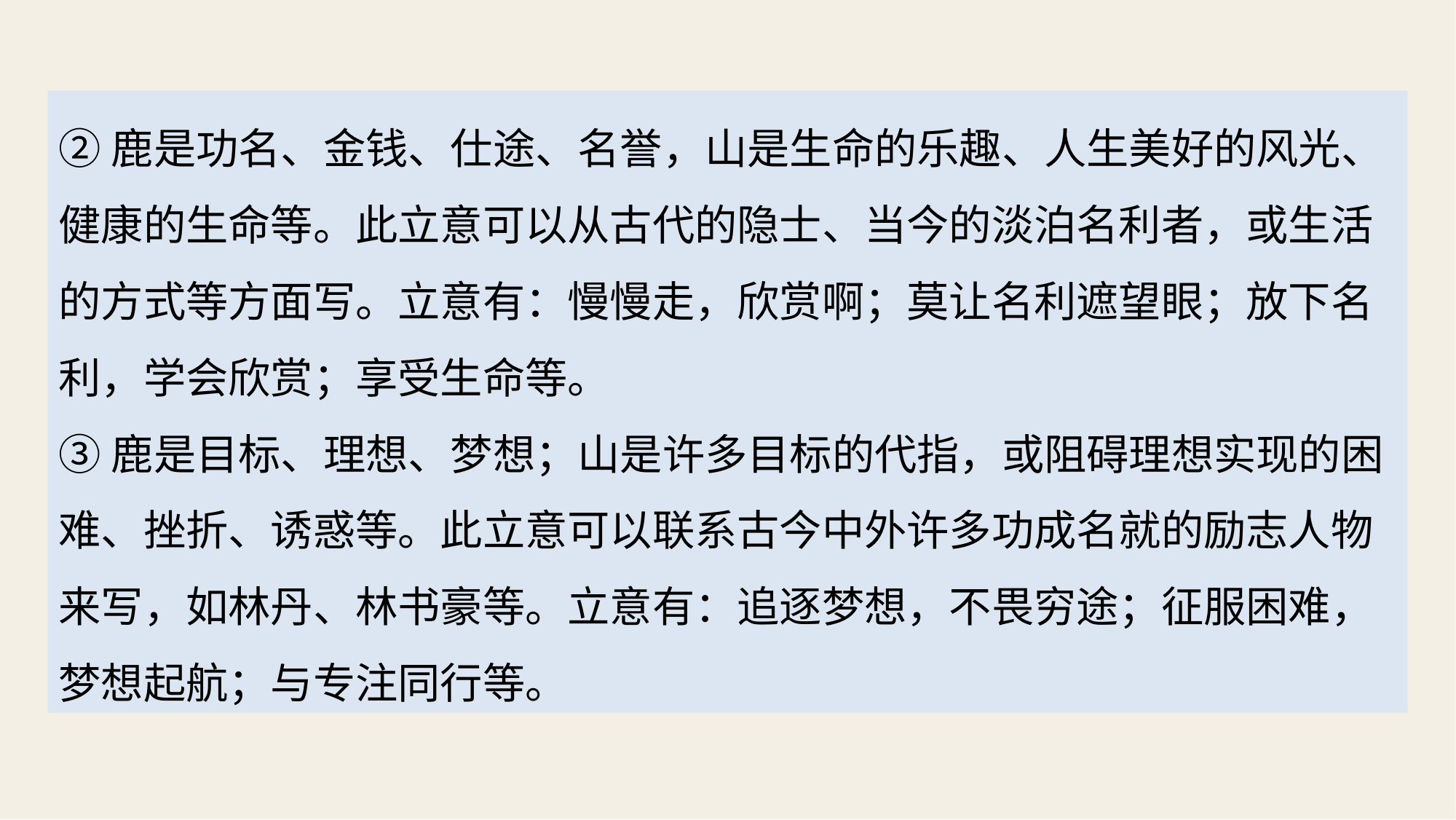

②鹿是功名、金钱、仕途、名誉，山是生命的乐趣、人生美好的风光、健康的生命等。此立意可以从古代的隐士、当今的淡泊名利者，或生活的方式等方面写。立意有：慢慢走，欣赏啊；莫让名利遮望眼；放下名利，学会欣赏；享受生命等。
③鹿是目标、理想、梦想；山是许多目标的代指，或阻碍理想实现的困难、挫折、诱惑等。此立意可以联系古今中外许多功成名就的励志人物来写，如林丹、林书豪等。立意有：追逐梦想，不畏穷途；征服困难，梦想起航；与专注同行等。